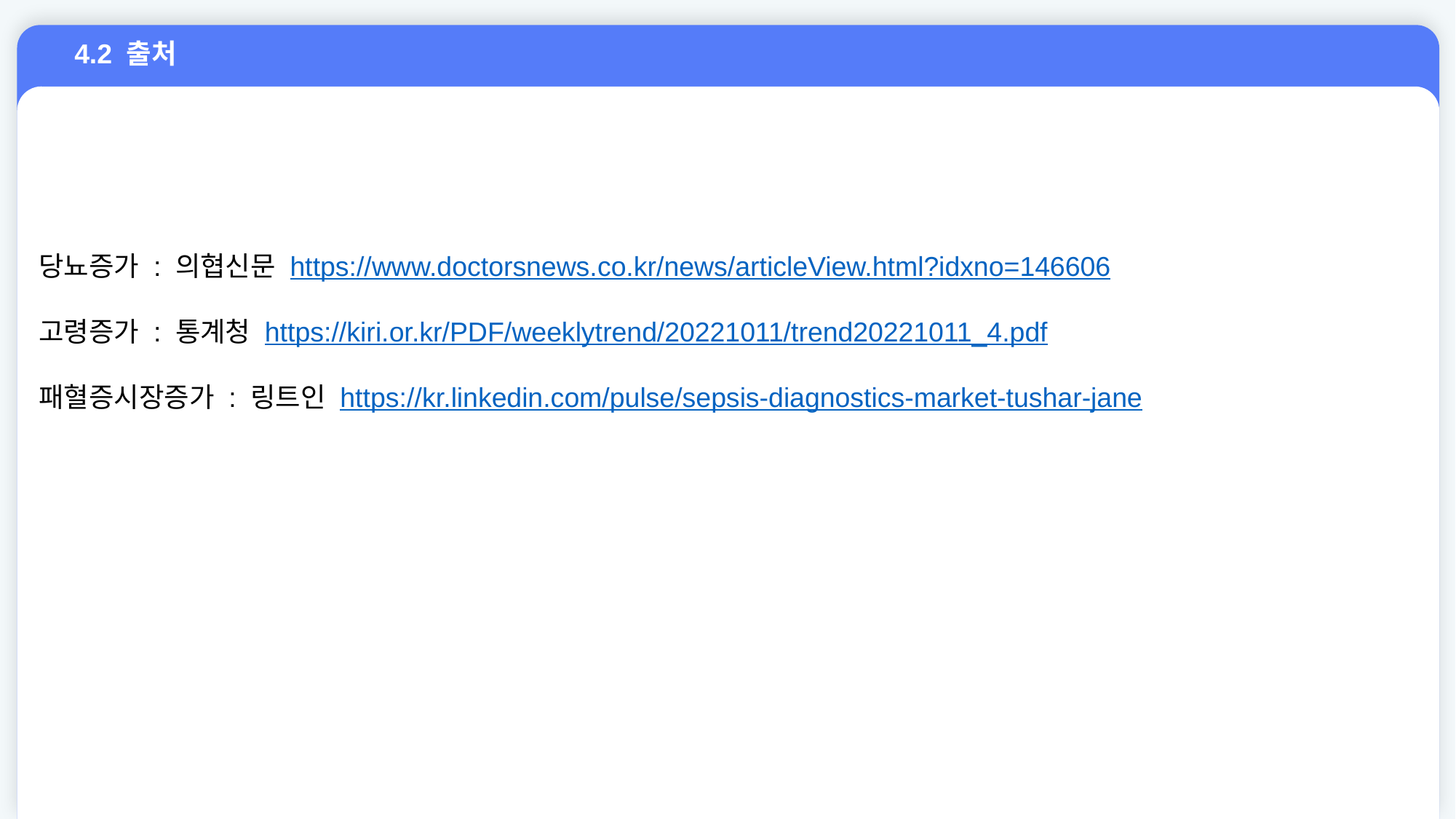

4.2 출처
당뇨증가 : 의협신문 https://www.doctorsnews.co.kr/news/articleView.html?idxno=146606

고령증가 : 통계청 https://kiri.or.kr/PDF/weeklytrend/20221011/trend20221011_4.pdf

패혈증시장증가 : 링트인 https://kr.linkedin.com/pulse/sepsis-diagnostics-market-tushar-jane